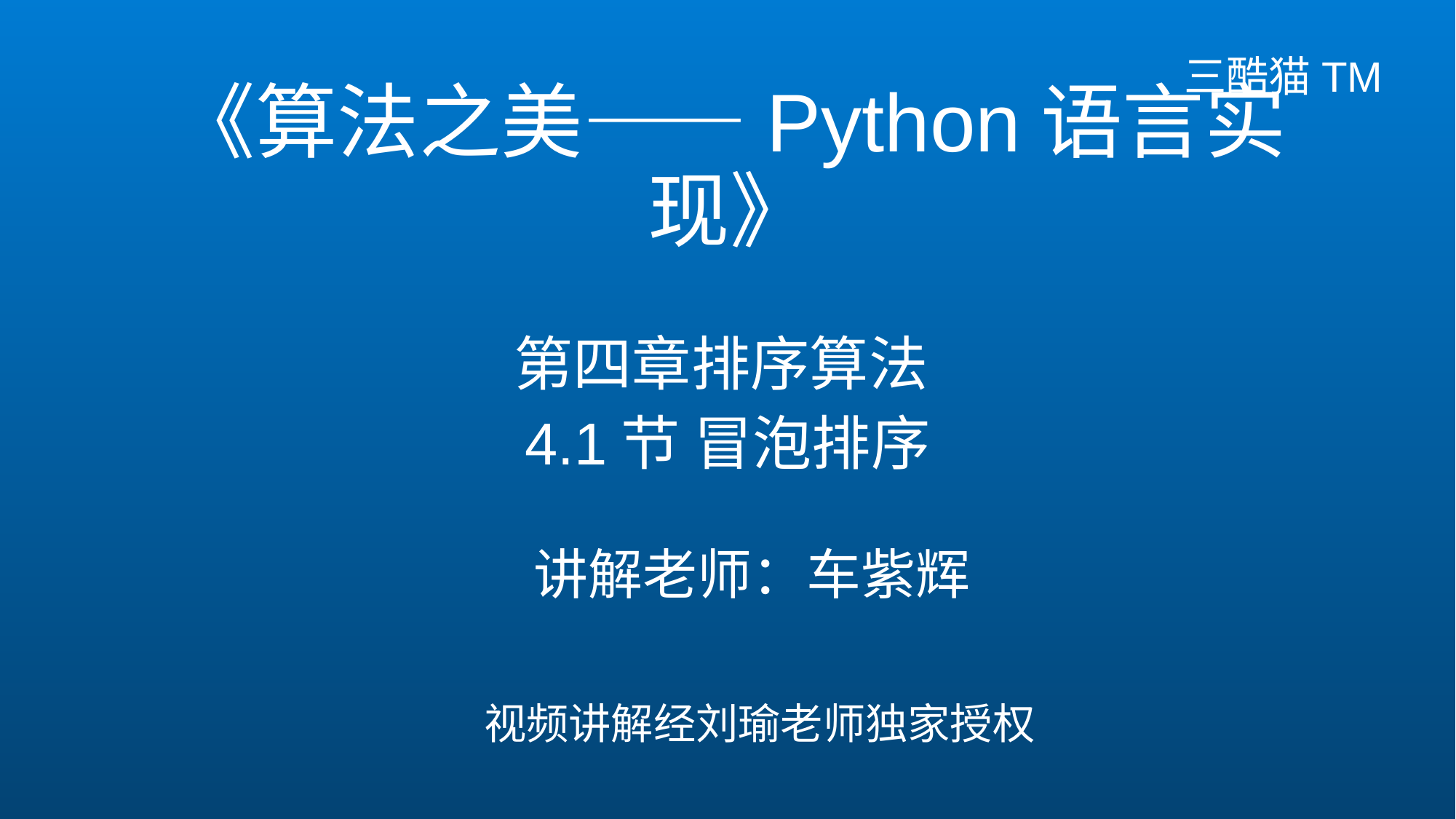

三酷猫TM
# 《算法之美——Python语言实现》
第四章排序算法
4.1节 冒泡排序

 讲解老师：车紫辉
视频讲解经刘瑜老师独家授权